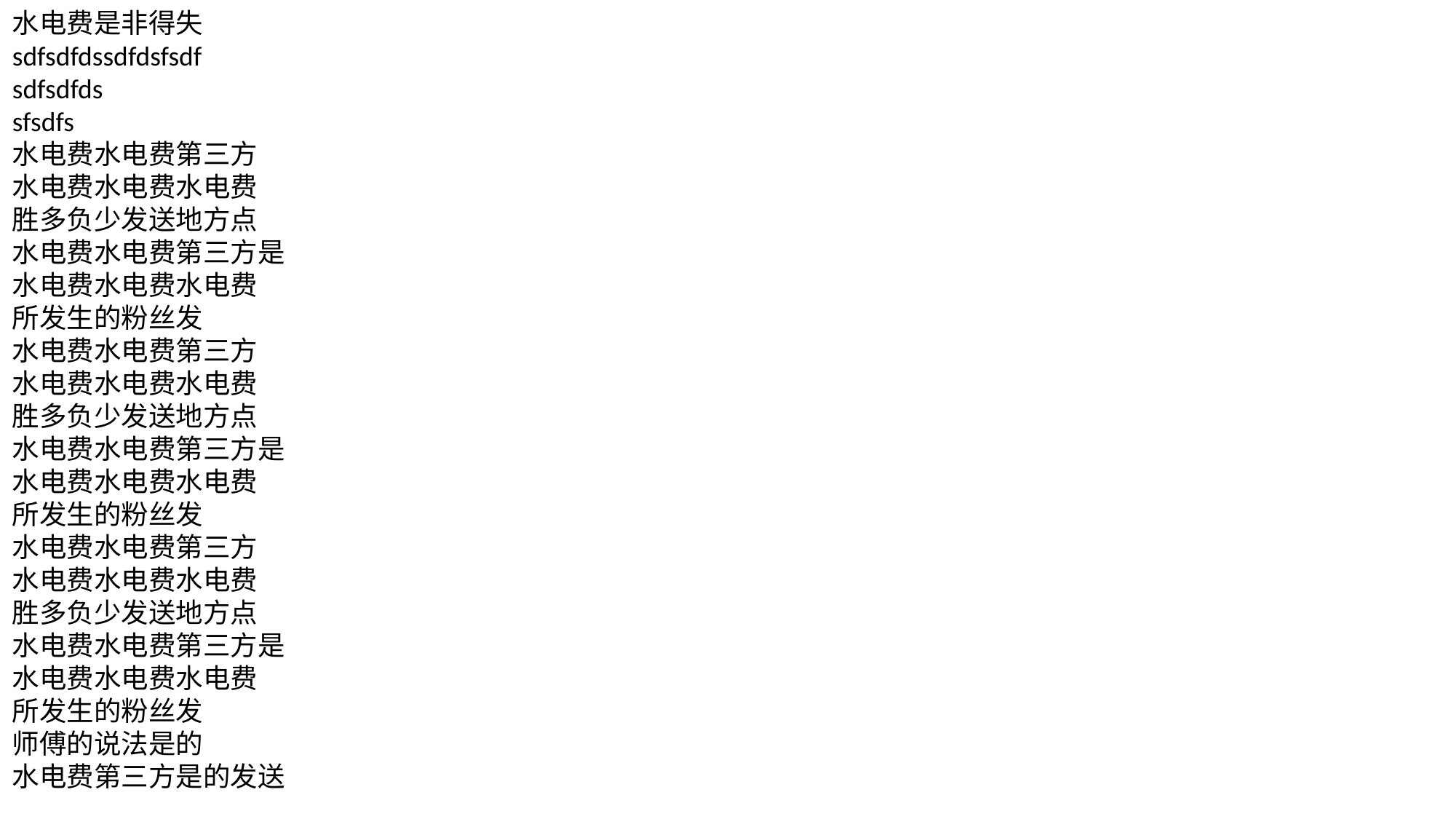

水电费是非得失
sdfsdfdssdfdsfsdf
sdfsdfds
sfsdfs
水电费水电费第三方
水电费水电费水电费
胜多负少发送地方点
水电费水电费第三方是
水电费水电费水电费
所发生的粉丝发
水电费水电费第三方
水电费水电费水电费
胜多负少发送地方点
水电费水电费第三方是
水电费水电费水电费
所发生的粉丝发
水电费水电费第三方
水电费水电费水电费
胜多负少发送地方点
水电费水电费第三方是
水电费水电费水电费
所发生的粉丝发
师傅的说法是的
水电费第三方是的发送